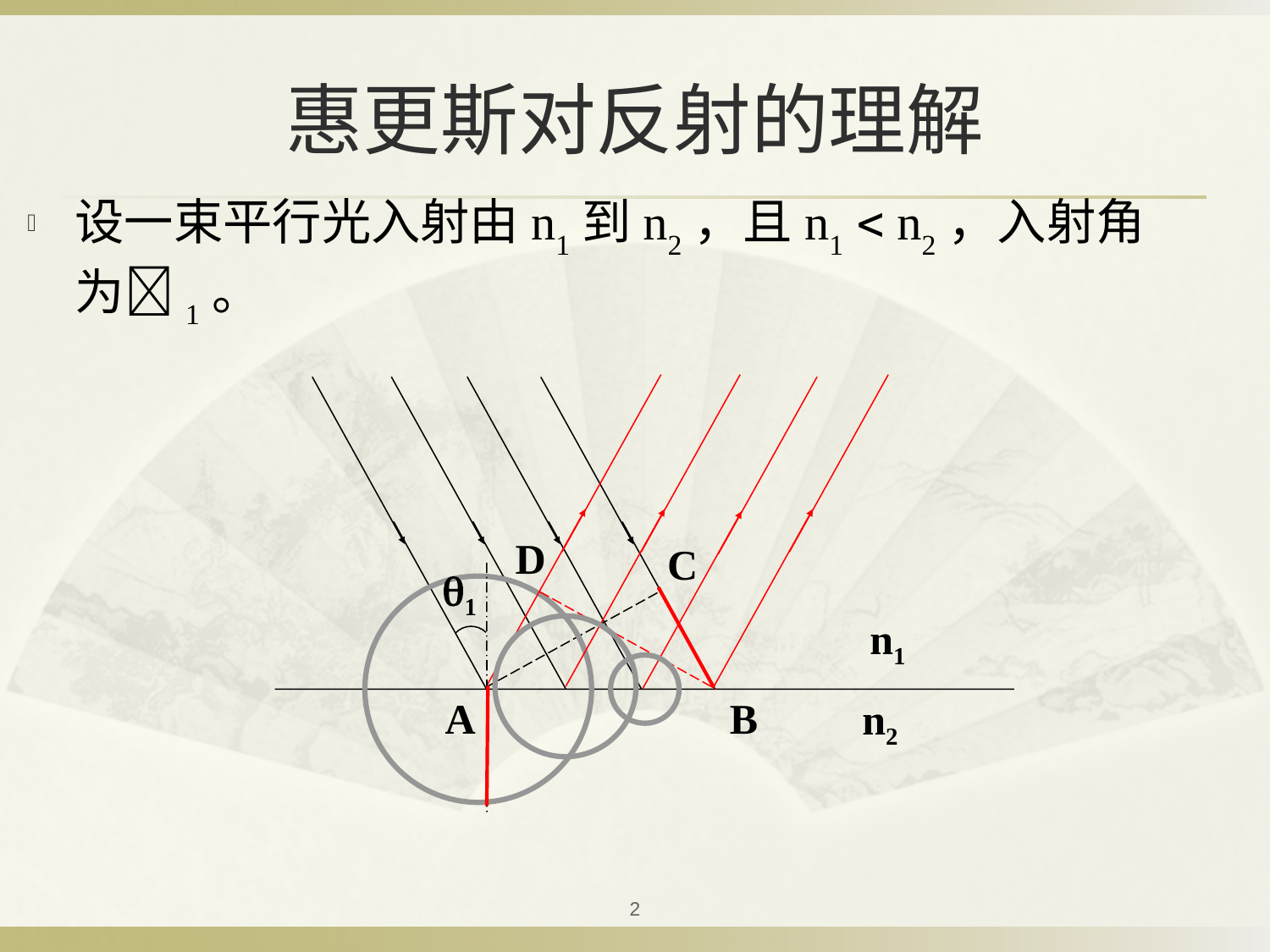

# 惠更斯对反射的理解
设一束平行光入射由n1到n2，且n1 < n2，入射角为θ1。

    D
C
θ1

n1

    A

  B

n2

2